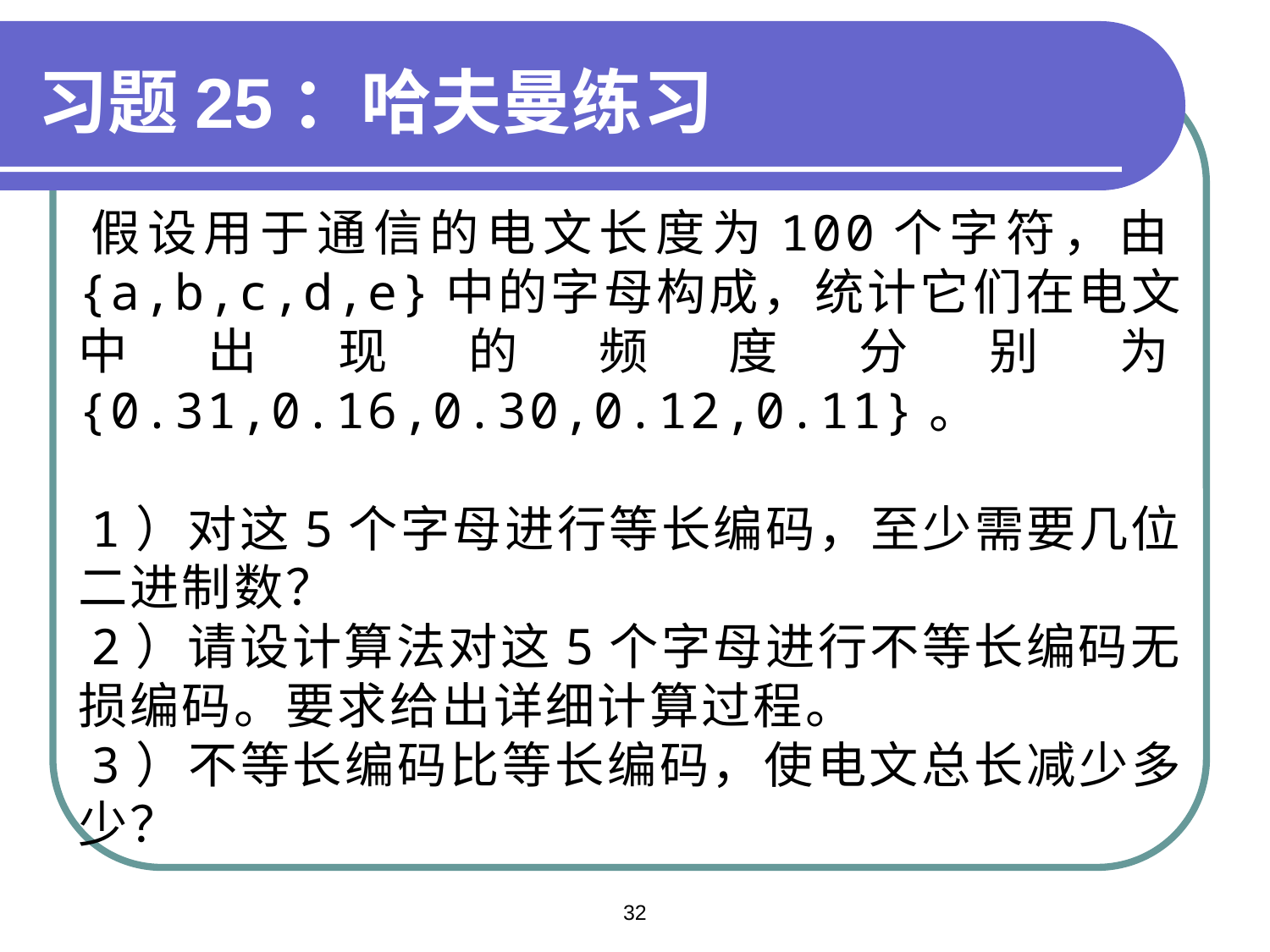

习题25：哈夫曼练习
假设用于通信的电文长度为100个字符，由{a,b,c,d,e}中的字母构成，统计它们在电文中出现的频度分别为{0.31,0.16,0.30,0.12,0.11}。

1）对这5个字母进行等长编码，至少需要几位二进制数？
2）请设计算法对这5个字母进行不等长编码无损编码。要求给出详细计算过程。
3）不等长编码比等长编码，使电文总长减少多少？

32